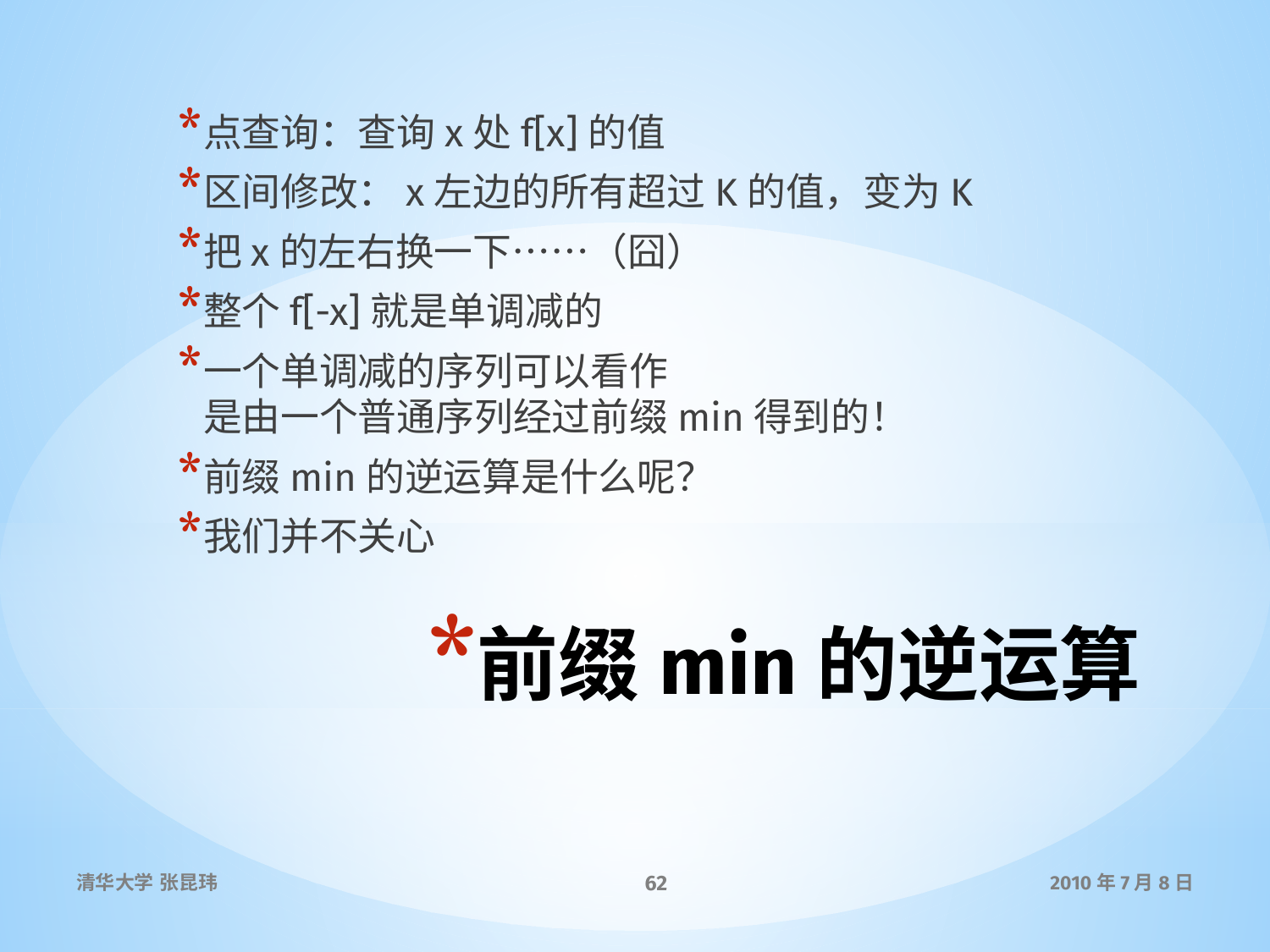

点查询：查询x处f[x]的值
区间修改：x左边的所有超过K的值，变为K
把x的左右换一下……（囧）
整个f[-x]就是单调减的
一个单调减的序列可以看作
是由一个普通序列经过前缀min得到的！
前缀min的逆运算是什么呢？
我们并不关心
# 前缀min的逆运算
清华大学 张昆玮
62
2010年7月8日